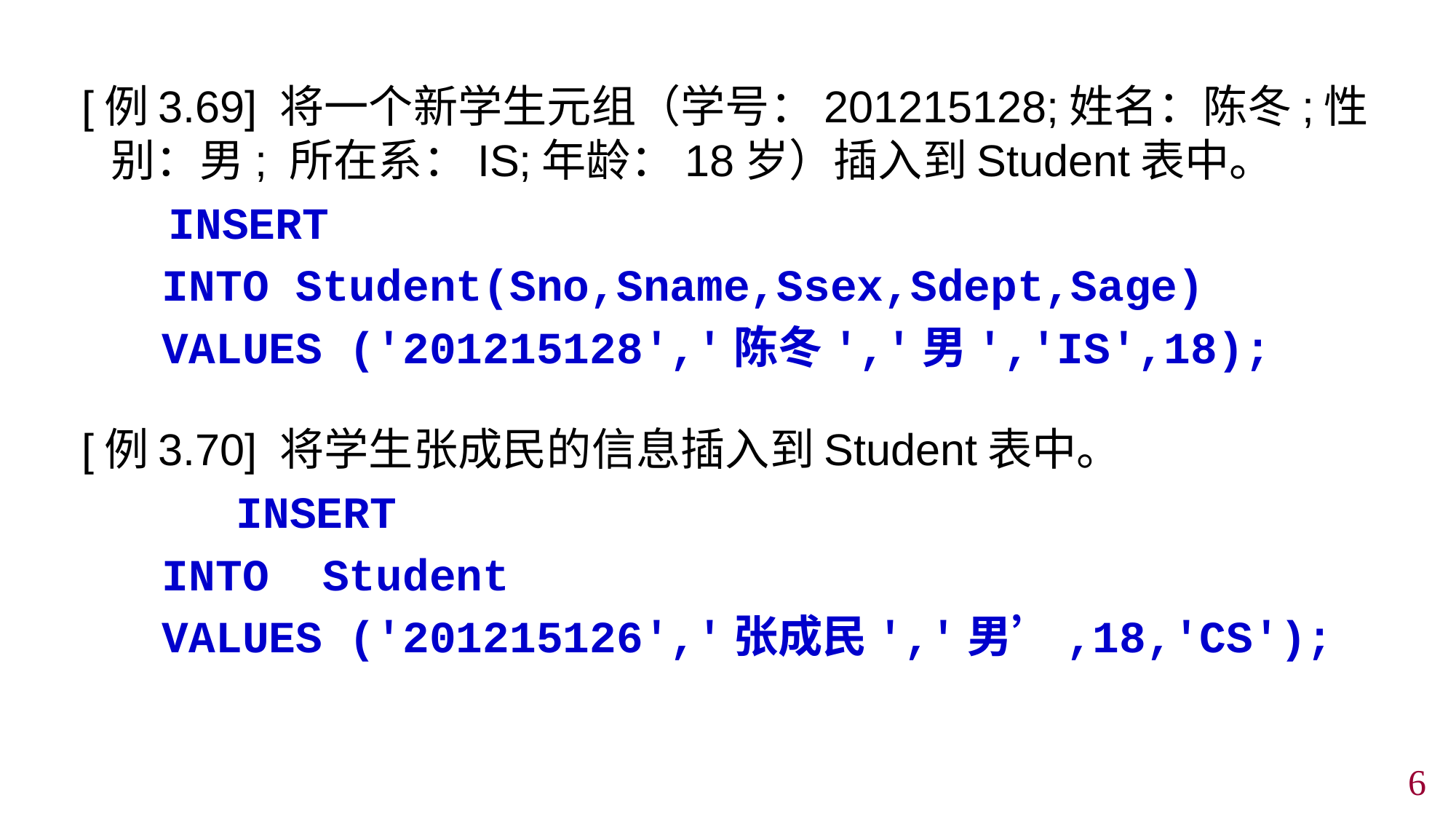

[例3.69] 将一个新学生元组（学号：201215128;姓名：陈冬;性别：男; 所在系：IS;年龄：18岁）插入到Student表中。
       INSERT
   INTO Student(Sno,Sname,Ssex,Sdept,Sage)
   VALUES ('201215128','陈冬','男','IS',18);

[例3.70] 将学生张成民的信息插入到Student表中。
   	  INSERT
   INTO  Student
   VALUES ('201215126','张成民','男’,18,'CS');
6